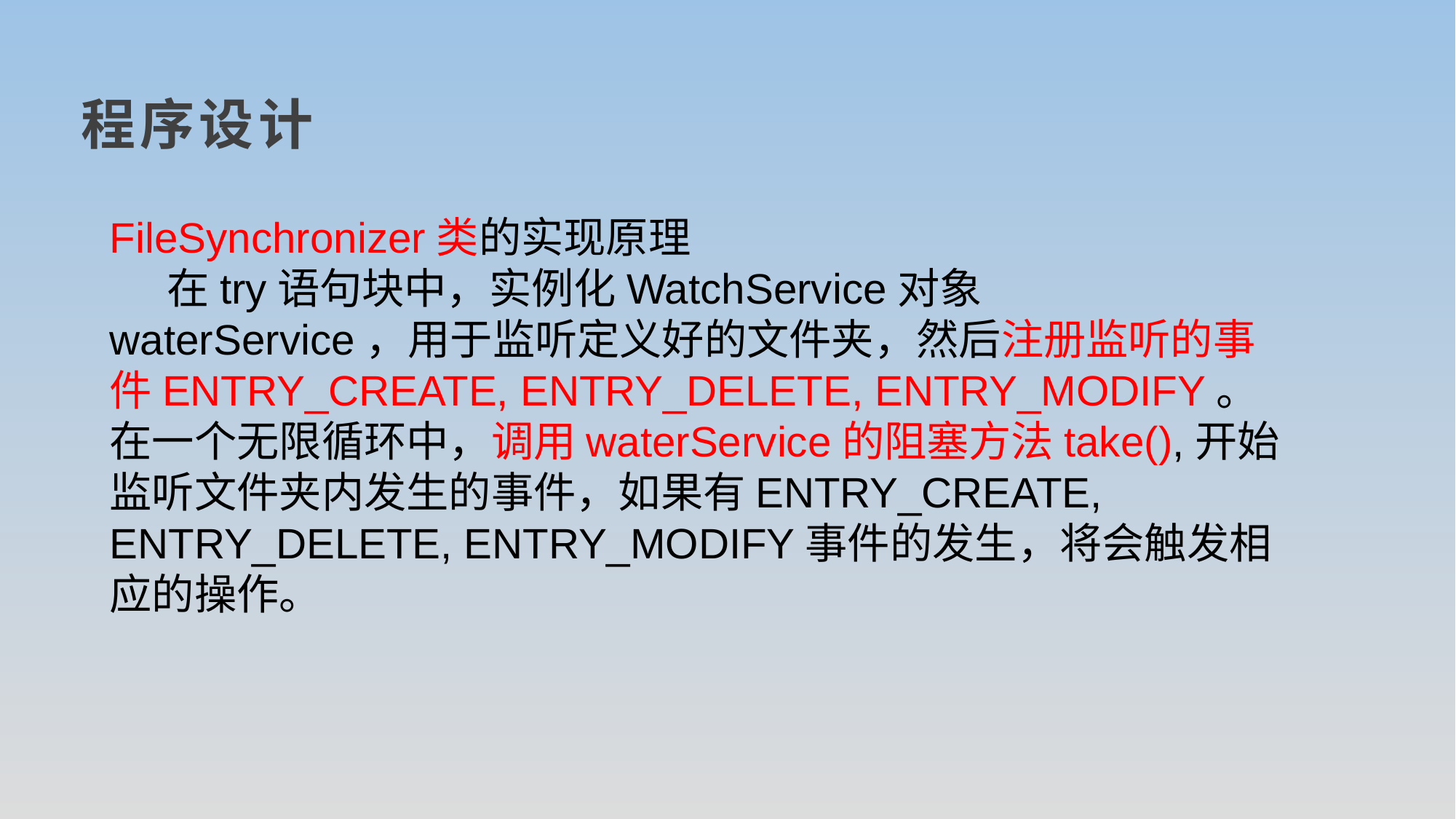

程序设计
FileSynchronizer类的实现原理
     在try语句块中，实例化WatchService对象waterService，用于监听定义好的文件夹，然后注册监听的事件ENTRY_CREATE, ENTRY_DELETE, ENTRY_MODIFY。在一个无限循环中，调用waterService的阻塞方法take(),开始监听文件夹内发生的事件，如果有ENTRY_CREATE, ENTRY_DELETE, ENTRY_MODIFY事件的发生，将会触发相应的操作。